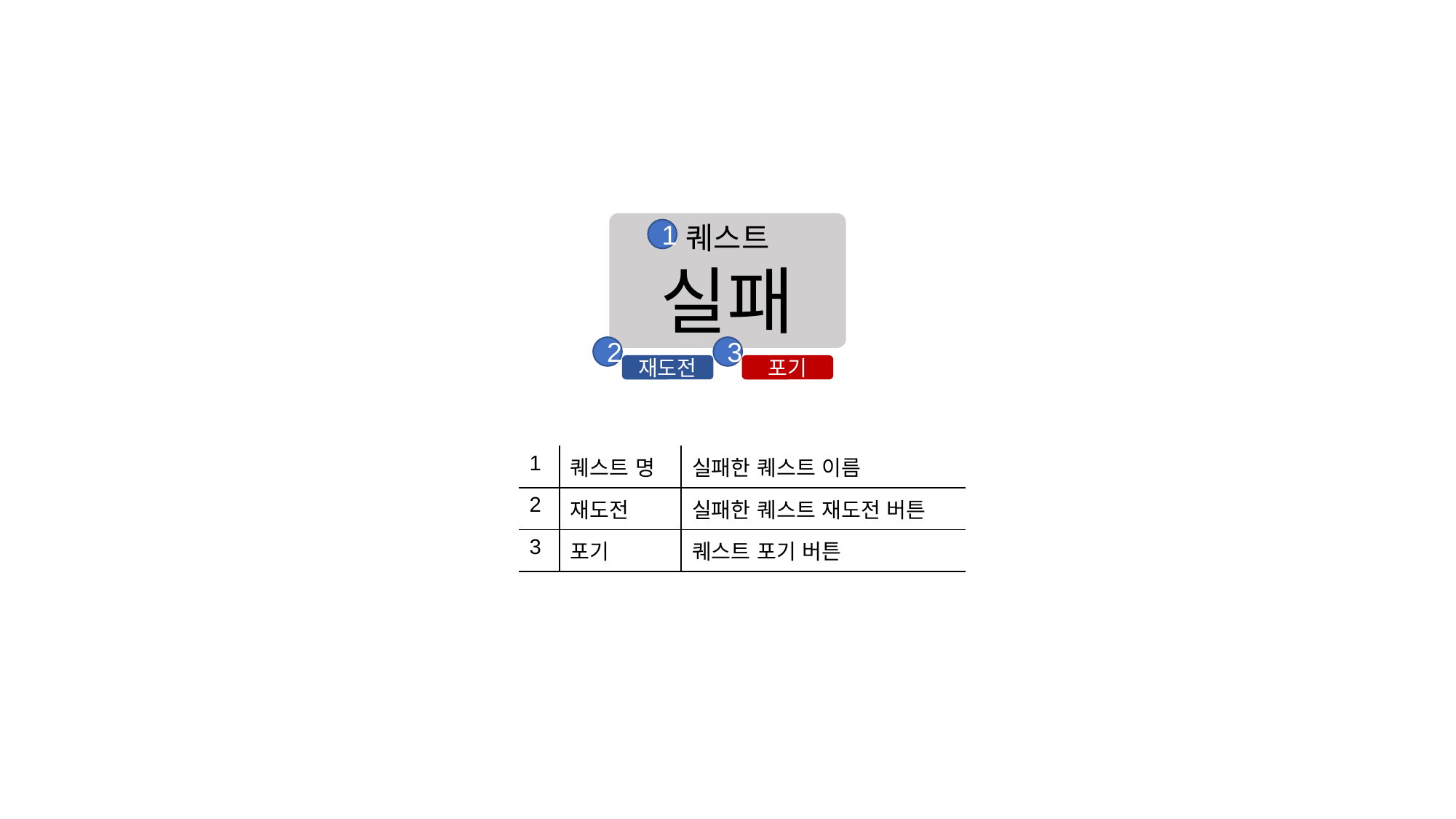

퀘스트
실패
1
2
3
재도전
포기
| 1 | 퀘스트 명 | 실패한 퀘스트 이름 |
| --- | --- | --- |
| 2 | 재도전 | 실패한 퀘스트 재도전 버튼 |
| 3 | 포기 | 퀘스트 포기 버튼 |